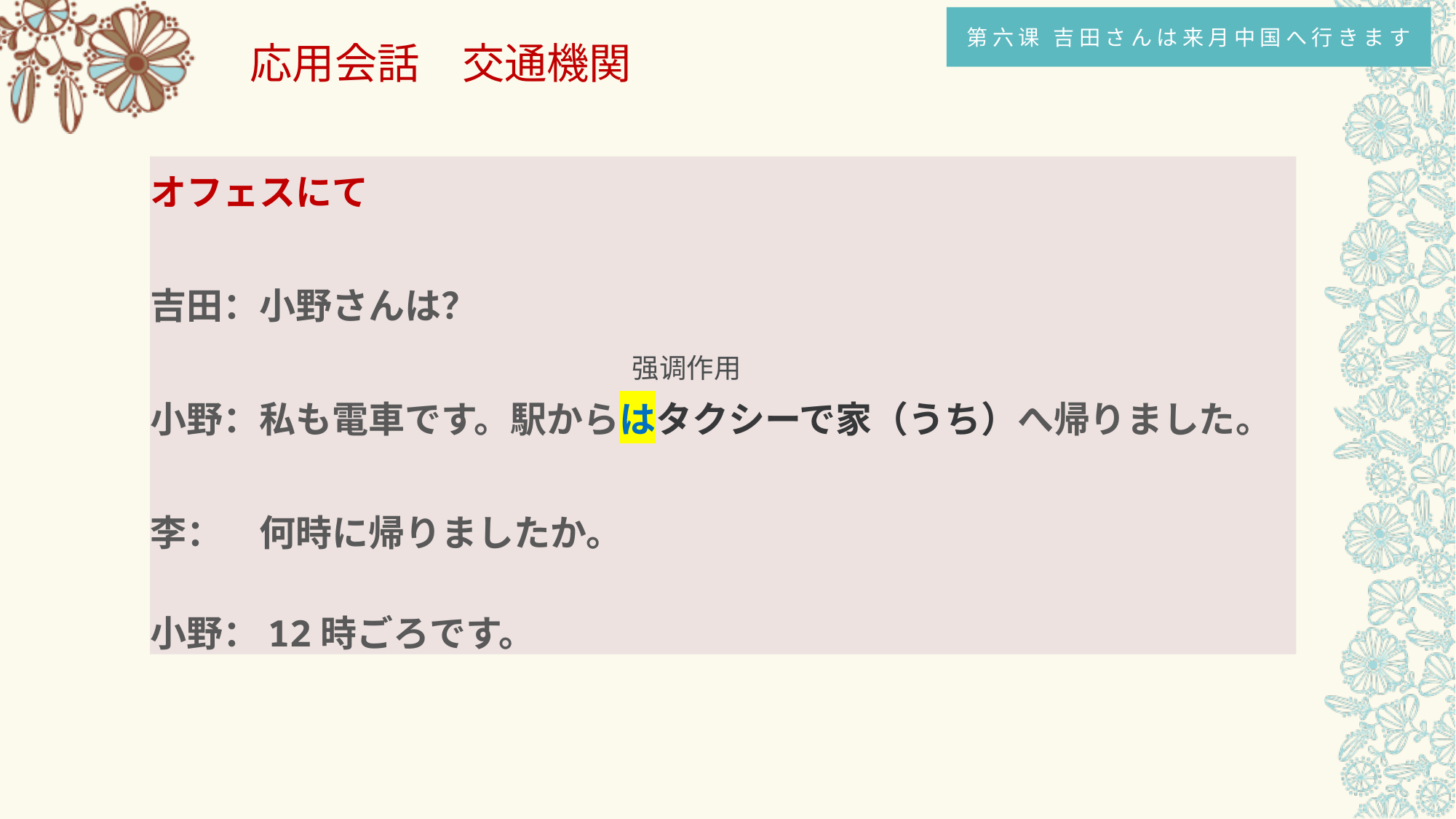

第六课 吉田さんは来月中国へ行きます
応用会話　交通機関
オフェスにて

吉田：小野さんは？

小野：私も電車です。駅からはタクシーで家（うち）へ帰りました。

李：　何時に帰りましたか。

小野：12時ごろです。
强调作用